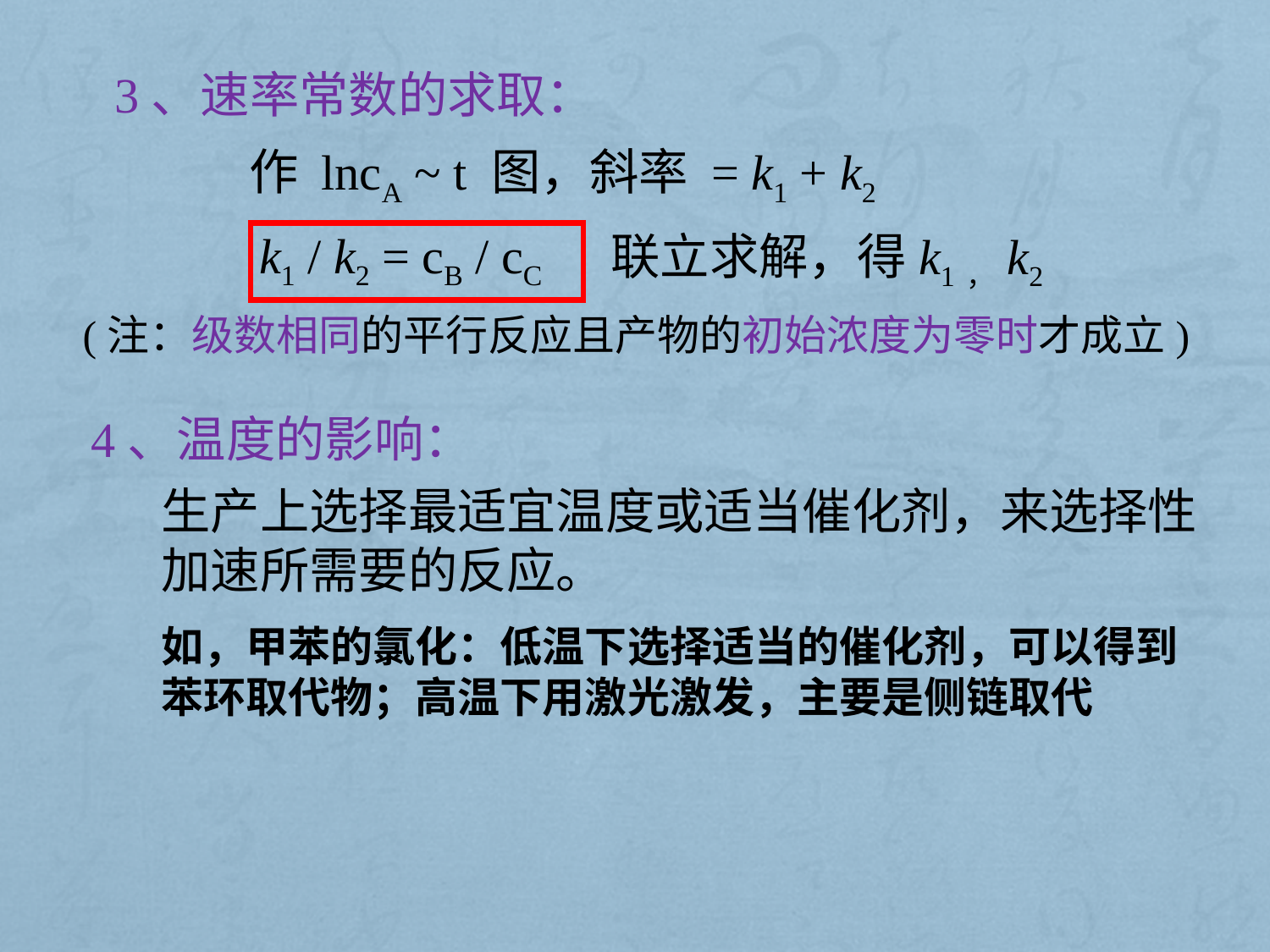

3、速率常数的求取：
作 lncA ~ t 图，斜率 = k1 + k2
k1 / k2 = cB / cC
联立求解，得k1，k2

(注：级数相同的平行反应且产物的初始浓度为零时才成立)
4、温度的影响：
生产上选择最适宜温度或适当催化剂，来选择性加速所需要的反应。
如，甲苯的氯化：低温下选择适当的催化剂，可以得到苯环取代物；高温下用激光激发，主要是侧链取代